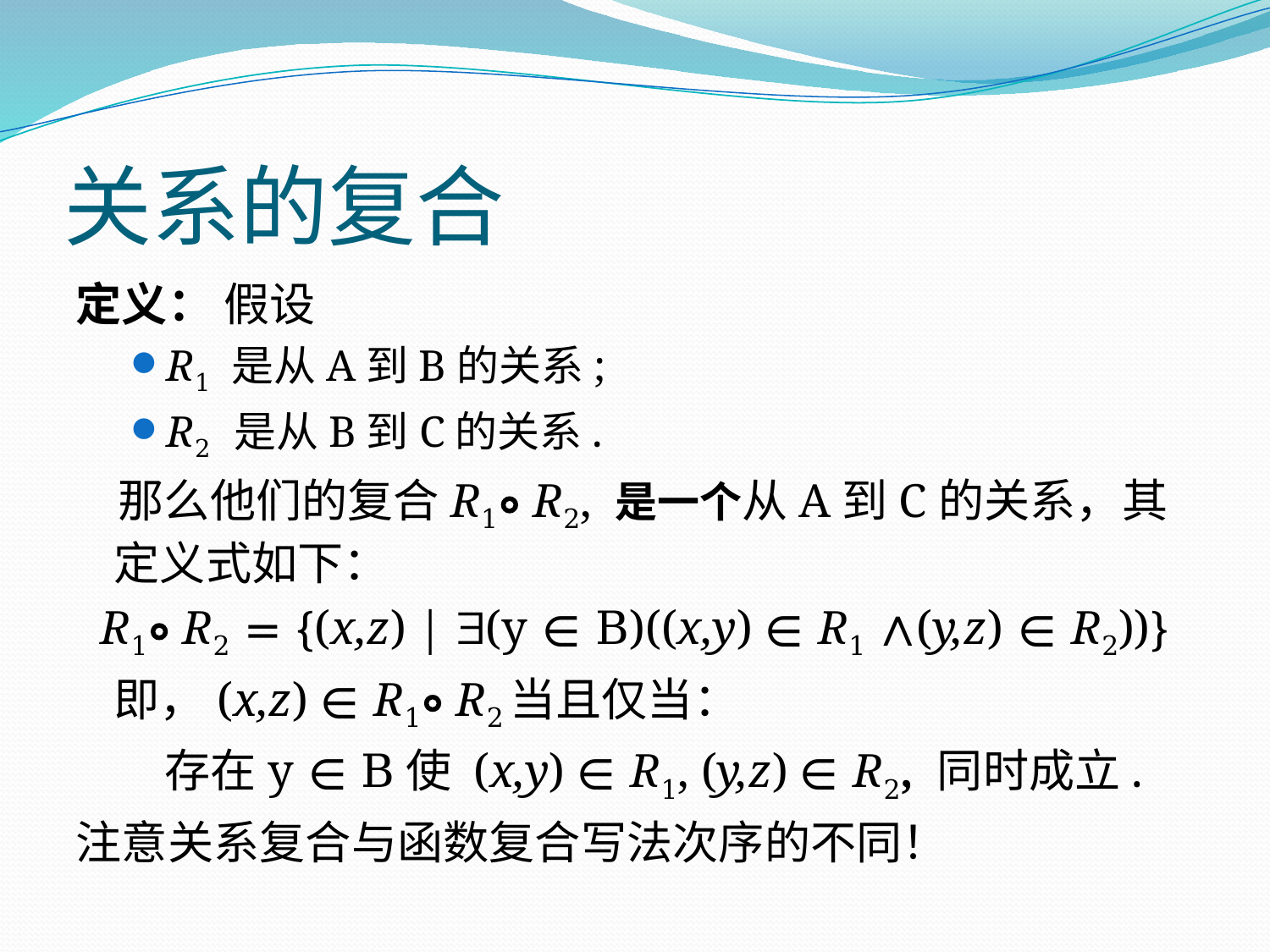

# 关系的复合
定义： 假设
R1 是从A到B的关系;
R2 是从B到C的关系.
   那么他们的复合R1∘ R2, 是一个从A到C的关系，其定义式如下：
R1∘ R2 = {(x,z) | ∃(y ∊ B)((x,y) ∊ R1 ∧(y,z) ∊ R2))}
	即，(x,z) ∊ R1∘ R2当且仅当：
	存在y ∊ B使 (x,y) ∊ R1, (y,z) ∊ R2, 同时成立.
注意关系复合与函数复合写法次序的不同！